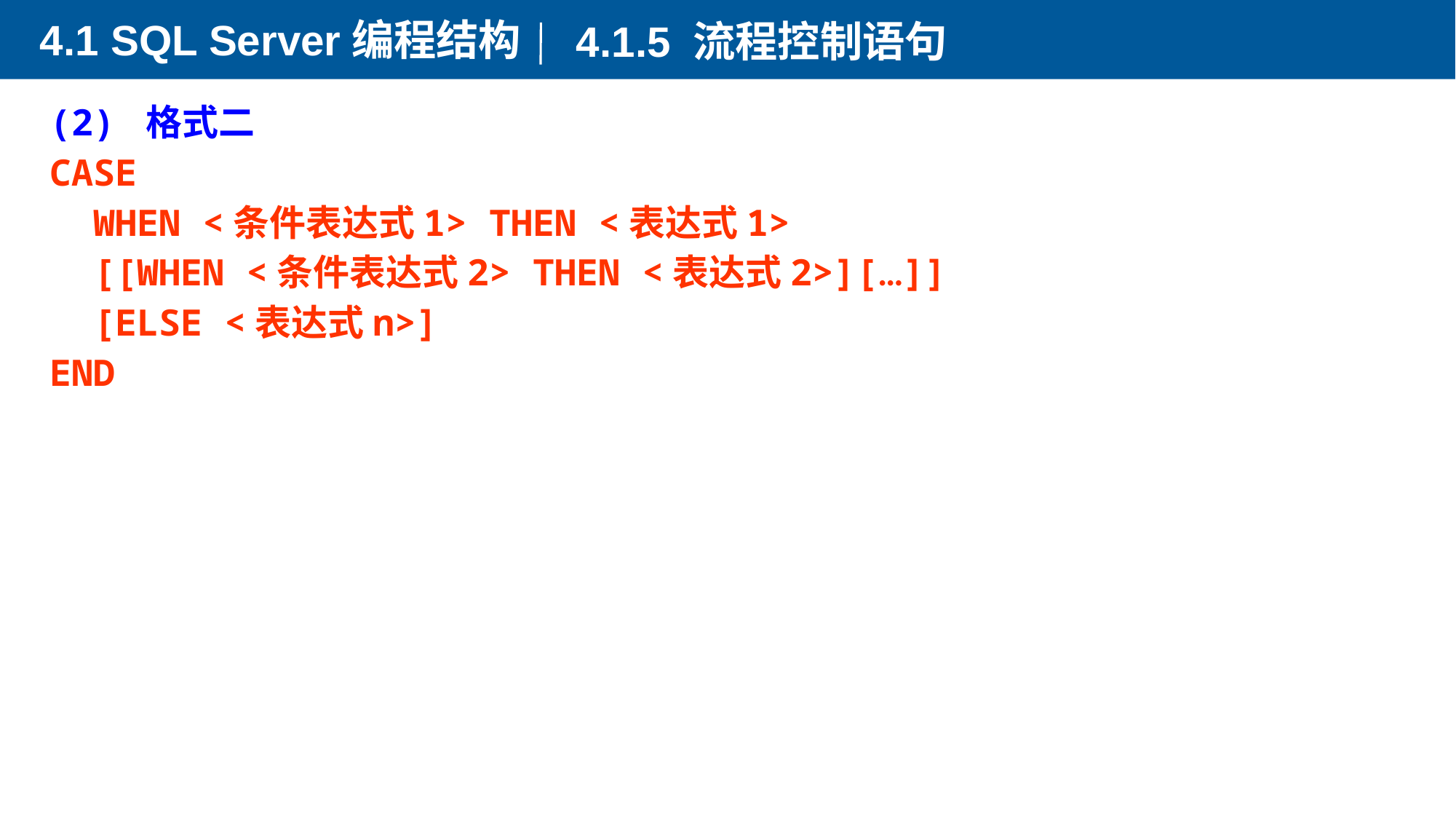

4.1 SQL Server编程结构
4.1.5 流程控制语句
(2) 格式二
CASE
  WHEN <条件表达式1> THEN <表达式1>
  [[WHEN <条件表达式2> THEN <表达式2>][…]]
  [ELSE <表达式n>]
END